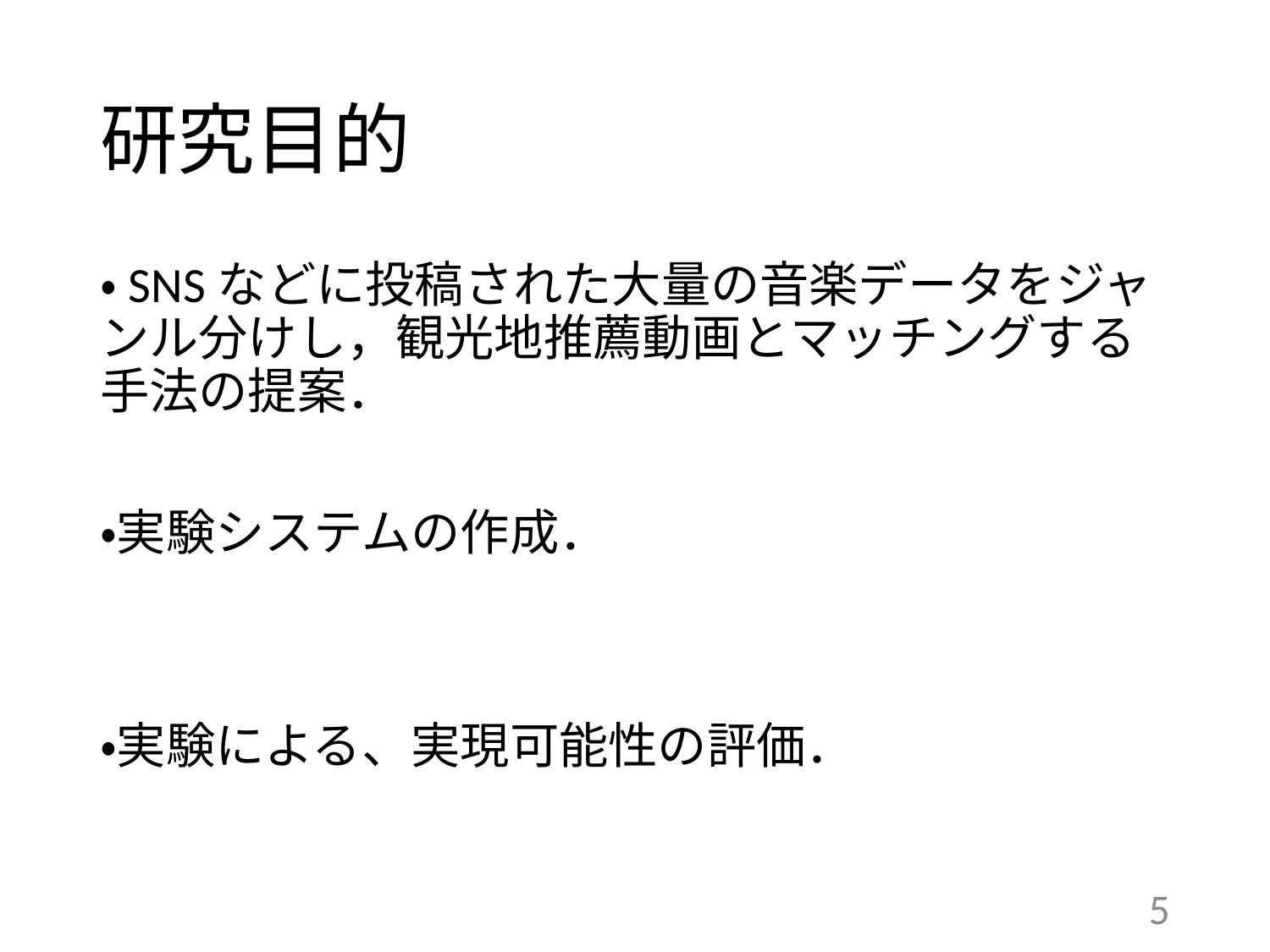

# 研究目的
・SNSなどに投稿された大量の音楽データをジャンル分けし，観光地推薦動画とマッチングする手法の提案．

・実験システムの作成．

・実験による、実現可能性の評価．
5